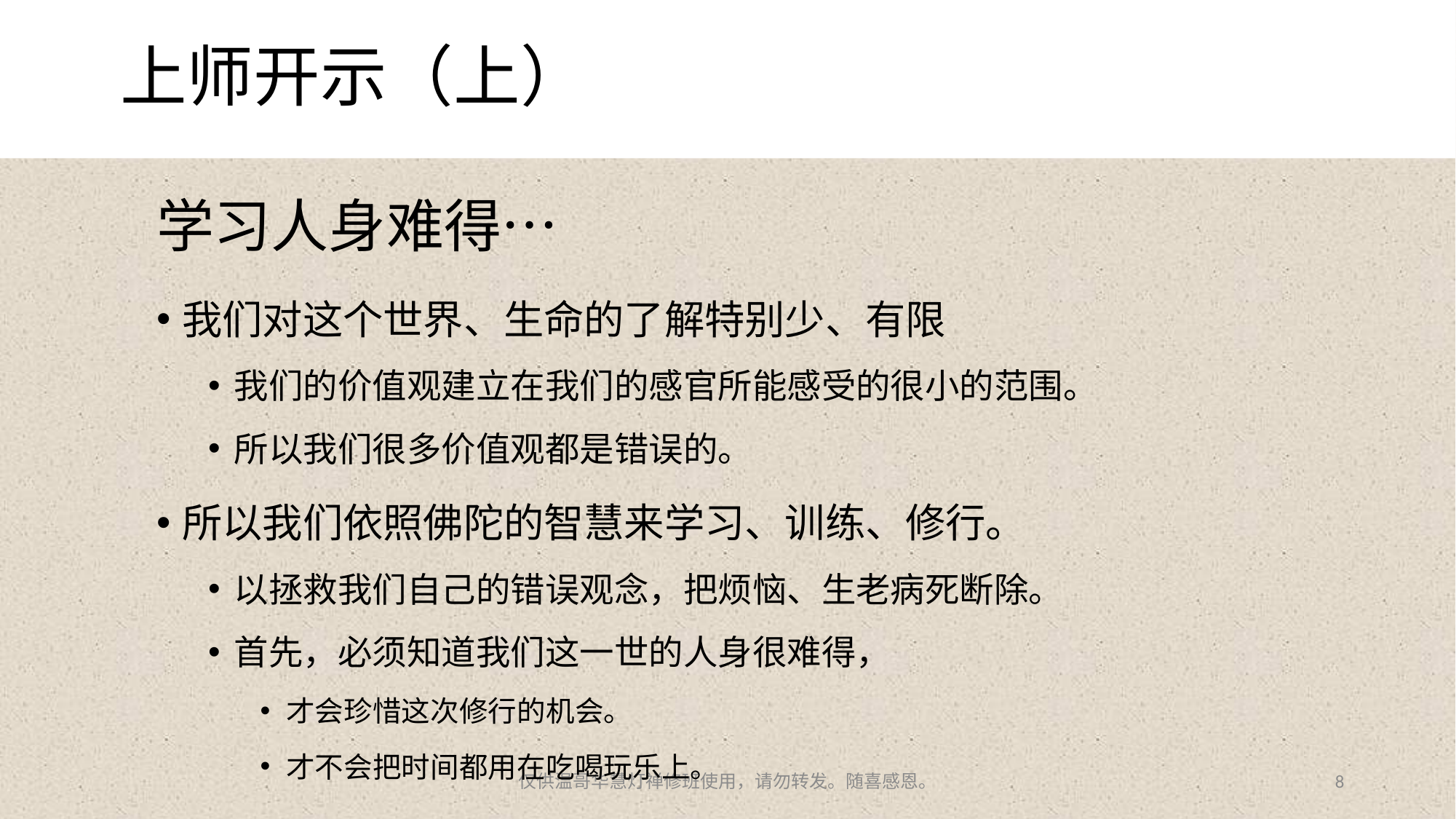

# 上师开示（上）
学习人身难得…
我们对这个世界、生命的了解特别少、有限
我们的价值观建立在我们的感官所能感受的很小的范围。
所以我们很多价值观都是错误的。
所以我们依照佛陀的智慧来学习、训练、修行。
以拯救我们自己的错误观念，把烦恼、生老病死断除。
首先，必须知道我们这一世的人身很难得，
才会珍惜这次修行的机会。
才不会把时间都用在吃喝玩乐上。

仅供温哥华慧灯禅修班使用，请勿转发。随喜感恩。
8